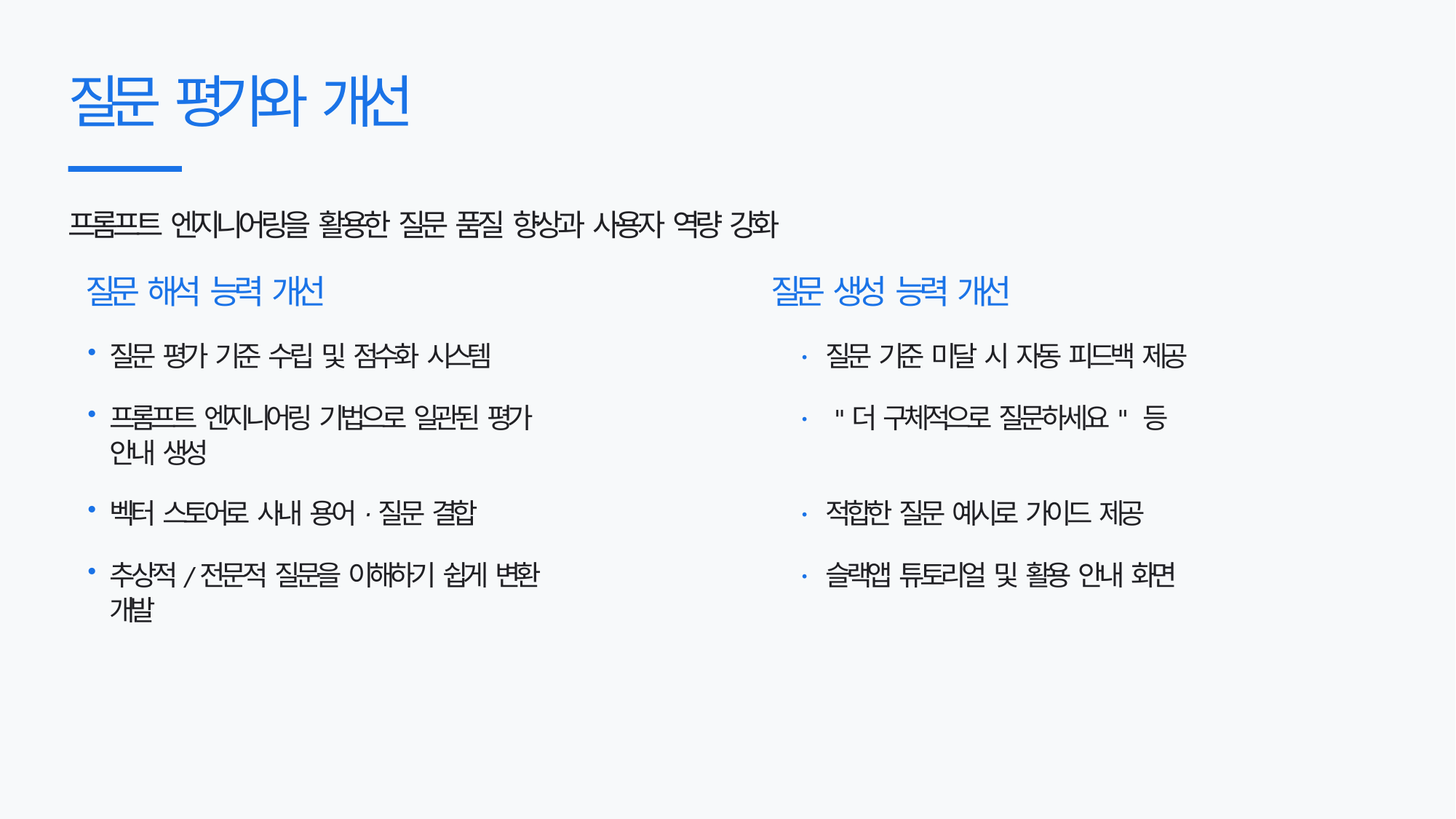

# 질문 평가와 개선

프롬프트 엔지니어링을 활용한 질문 품질 향상과 사용자 역량 강화
질문 해석 능력 개선	질문 생성 능력 개선
질문 평가 기준 수립 및 점수화 시스템	• 질문 기준 미달 시 자동 피드백 제공
프롬프트 엔지니어링 기법으로 일관된 평가	• "더 구체적으로 질문하세요" 등 안내 생성
벡터 스토어로 사내 용어·질문 결합	• 적합한 질문 예시로 가이드 제공
추상적/전문적 질문을 이해하기 쉽게 변환	• 슬랙앱 튜토리얼 및 활용 안내 화면 개발